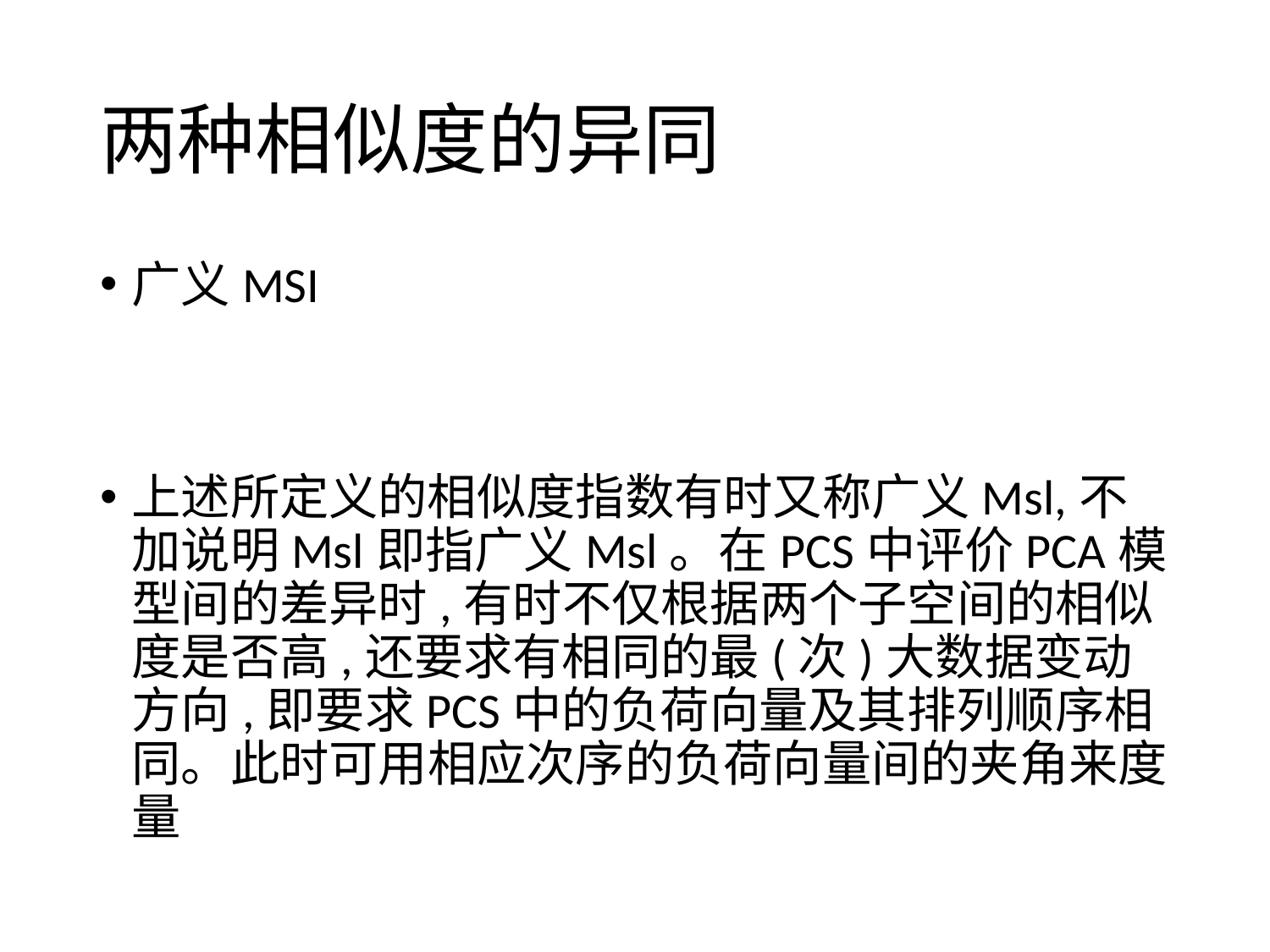

# 两种相似度的异同
广义MSI

上述所定义的相似度指数有时又称广义Msl,不加说明Msl即指广义Msl。在PCS中评价PCA模型间的差异时,有时不仅根据两个子空间的相似度是否高,还要求有相同的最(次)大数据变动方向,即要求PCS中的负荷向量及其排列顺序相同。此时可用相应次序的负荷向量间的夹角来度量